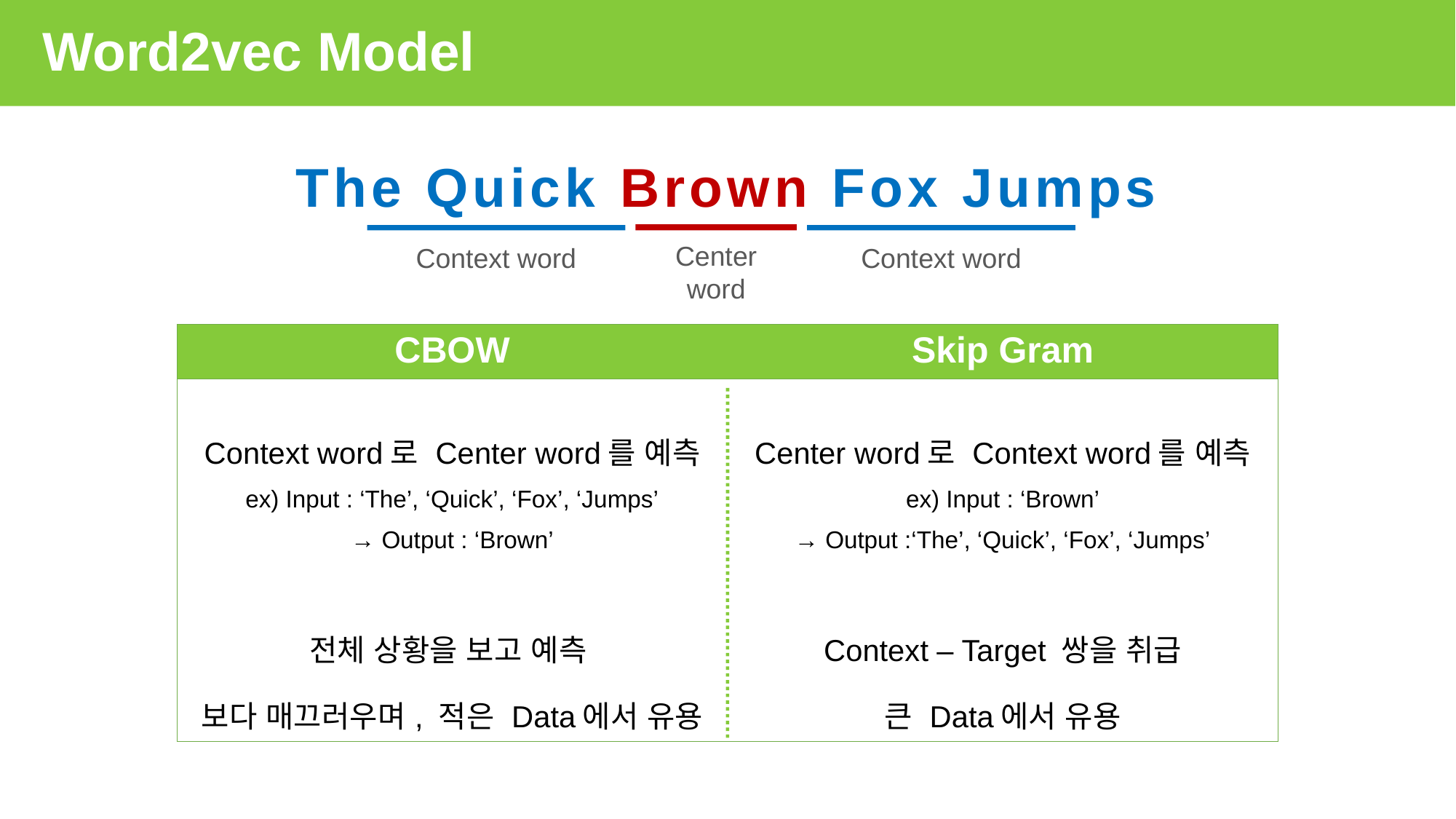

# Word2vec Model
CBOW(Continuous Bag-of-Words) : Center Word를 예측함

The Quick Brown Fox Jumps

Center word
Context word
Context word
| CBOW | Skip Gram |
| --- | --- |
| Context word로 Center word를 예측 ex) Input : ‘The’, ‘Quick’, ‘Fox’, ‘Jumps’ → Output : ‘Brown’ 전체 상황을 보고 예측 보다 매끄러우며, 적은 Data에서 유용 | Center word로 Context word를 예측 ex) Input : ‘Brown’ → Output :‘The’, ‘Quick’, ‘Fox’, ‘Jumps’ Context – Target 쌍을 취급 큰 Data에서 유용 |